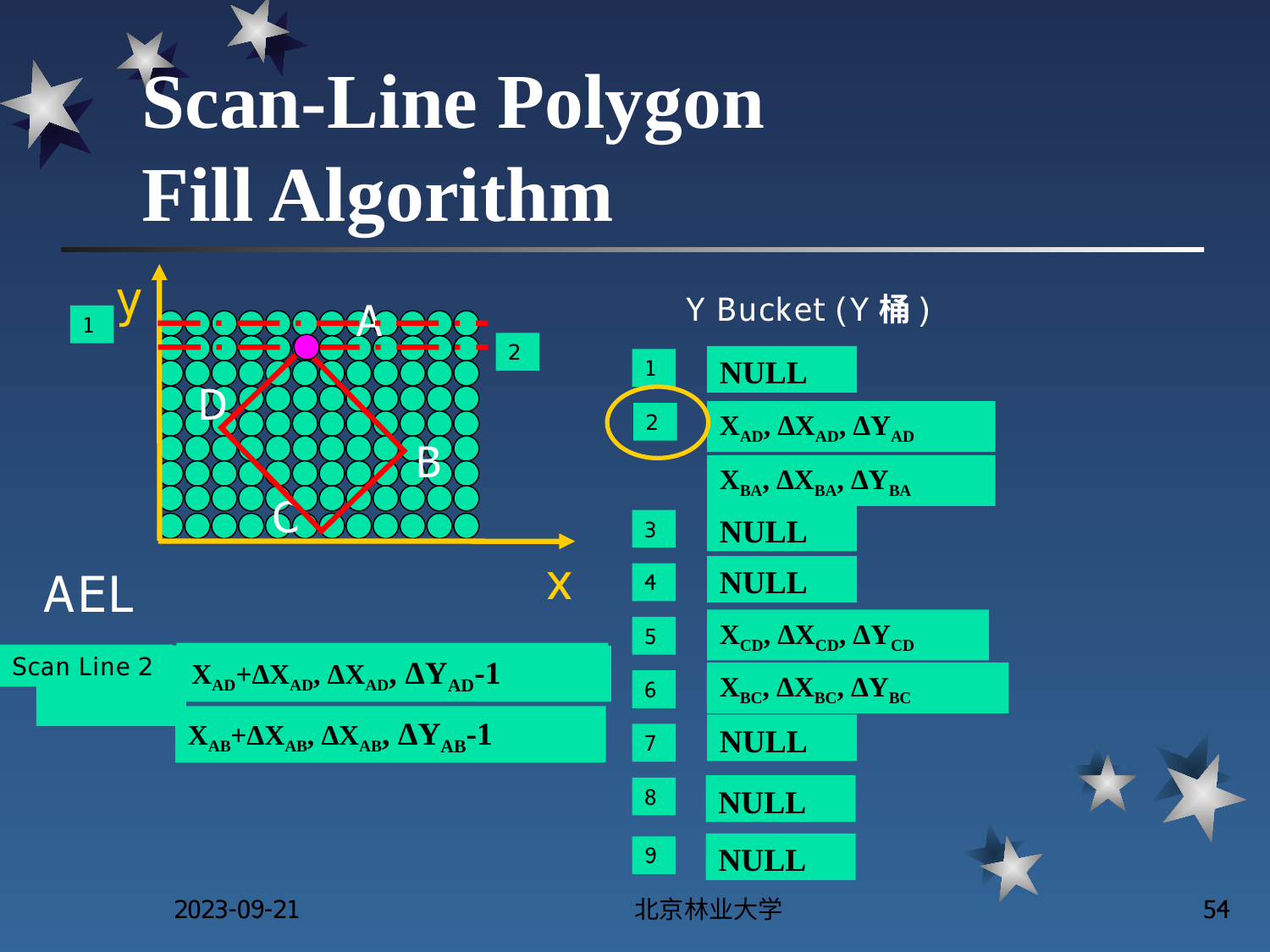

# Scan-Line Polygon Fill Algorithm
y

x
Y Bucket (Y桶)
A
1

2

NULL

1

D

XAD, ΔXAD, ΔYAD
AD
2

B

XBA, ΔXBA, ΔYBA
AB

C

NULL
3

NULL
AEL
4
XCD, ΔXCD, ΔYCD
CD
5
XAD, ΔXAD, ΔYAD
Scan Line 2
NULL
XAD+ΔXAD, ΔXAD, ΔYAD-1
XBC, ΔXBC, ΔYBC
BC
BC
6
XAB, ΔXAB, ΔYAB
XAB+ΔXAB, ΔXAB, ΔYAB-1
NULL
7
NULL
8
NULL
9
2023-09-21
北京林业大学
54